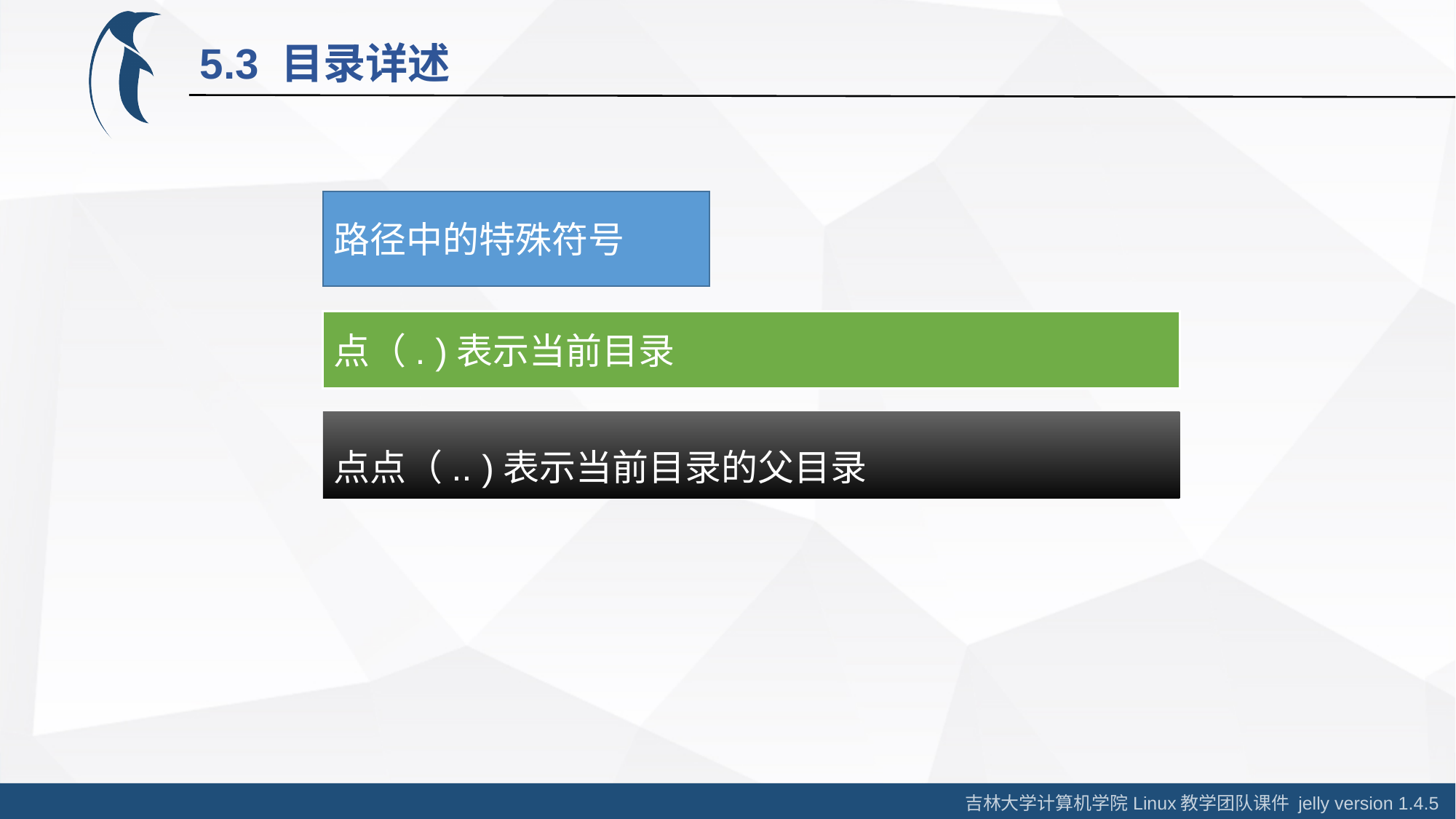

5.3 目录详述
路径中的特殊符号
点（. )表示当前目录
点点（.. )表示当前目录的父目录